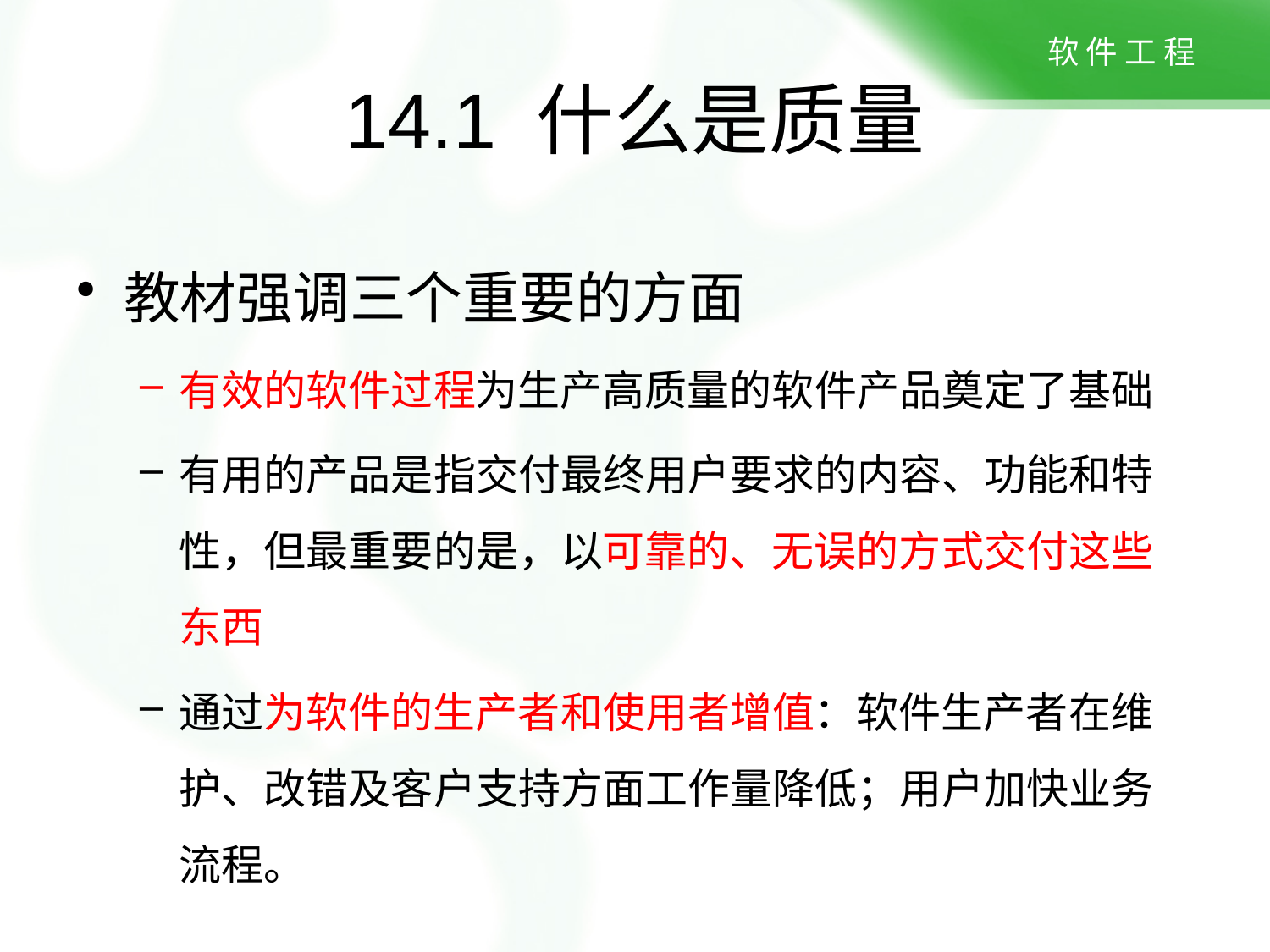

# 14.1 什么是质量
教材强调三个重要的方面
有效的软件过程为生产高质量的软件产品奠定了基础
有用的产品是指交付最终用户要求的内容、功能和特性，但最重要的是，以可靠的、无误的方式交付这些东西
通过为软件的生产者和使用者增值：软件生产者在维护、改错及客户支持方面工作量降低；用户加快业务流程。